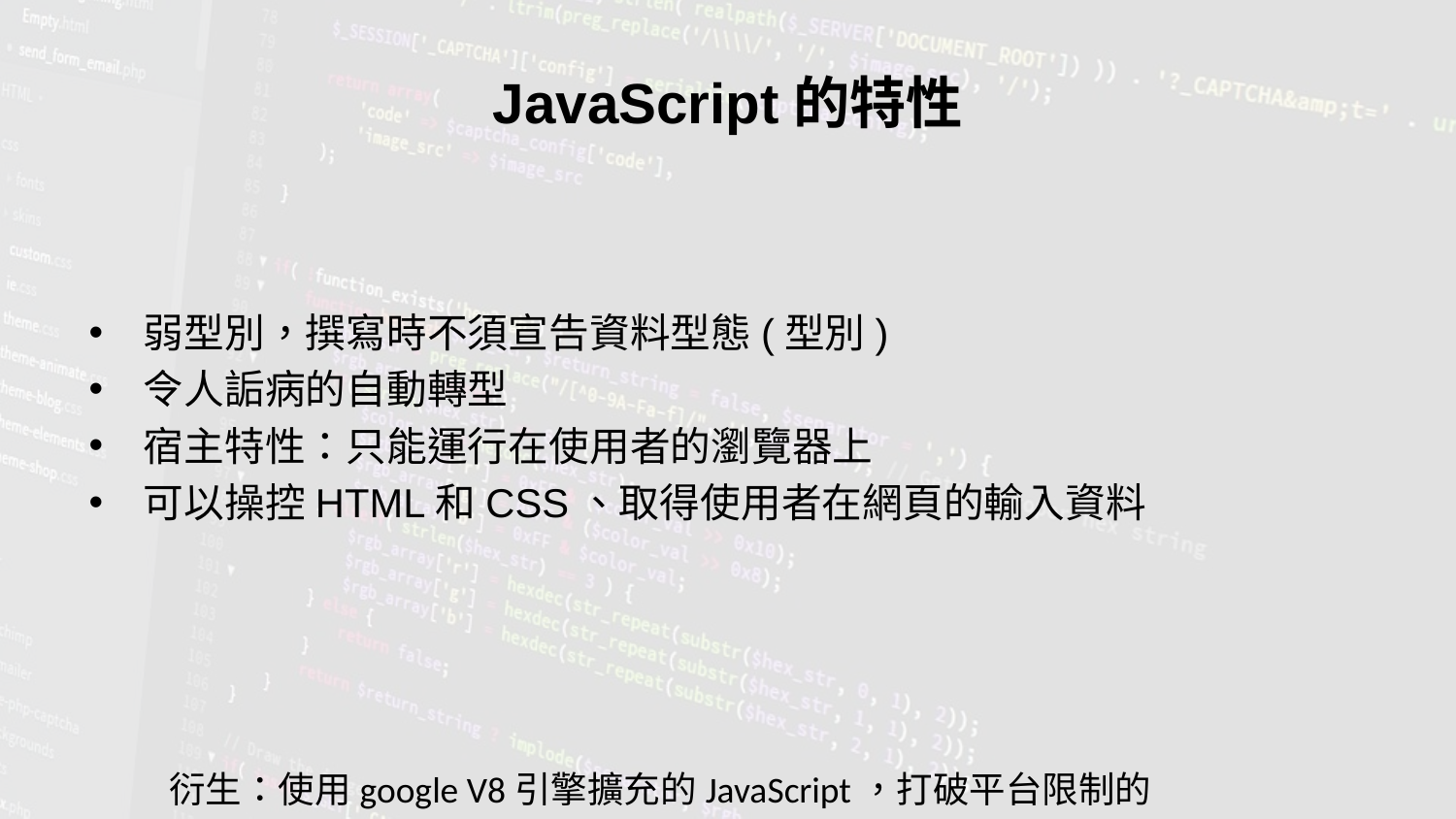

# JavaScript的特性
弱型別，撰寫時不須宣告資料型態(型別)
令人詬病的自動轉型
宿主特性：只能運行在使用者的瀏覽器上
可以操控HTML和CSS、取得使用者在網頁的輸入資料

衍生：使用google V8引擎擴充的JavaScript，打破平台限制的node.js